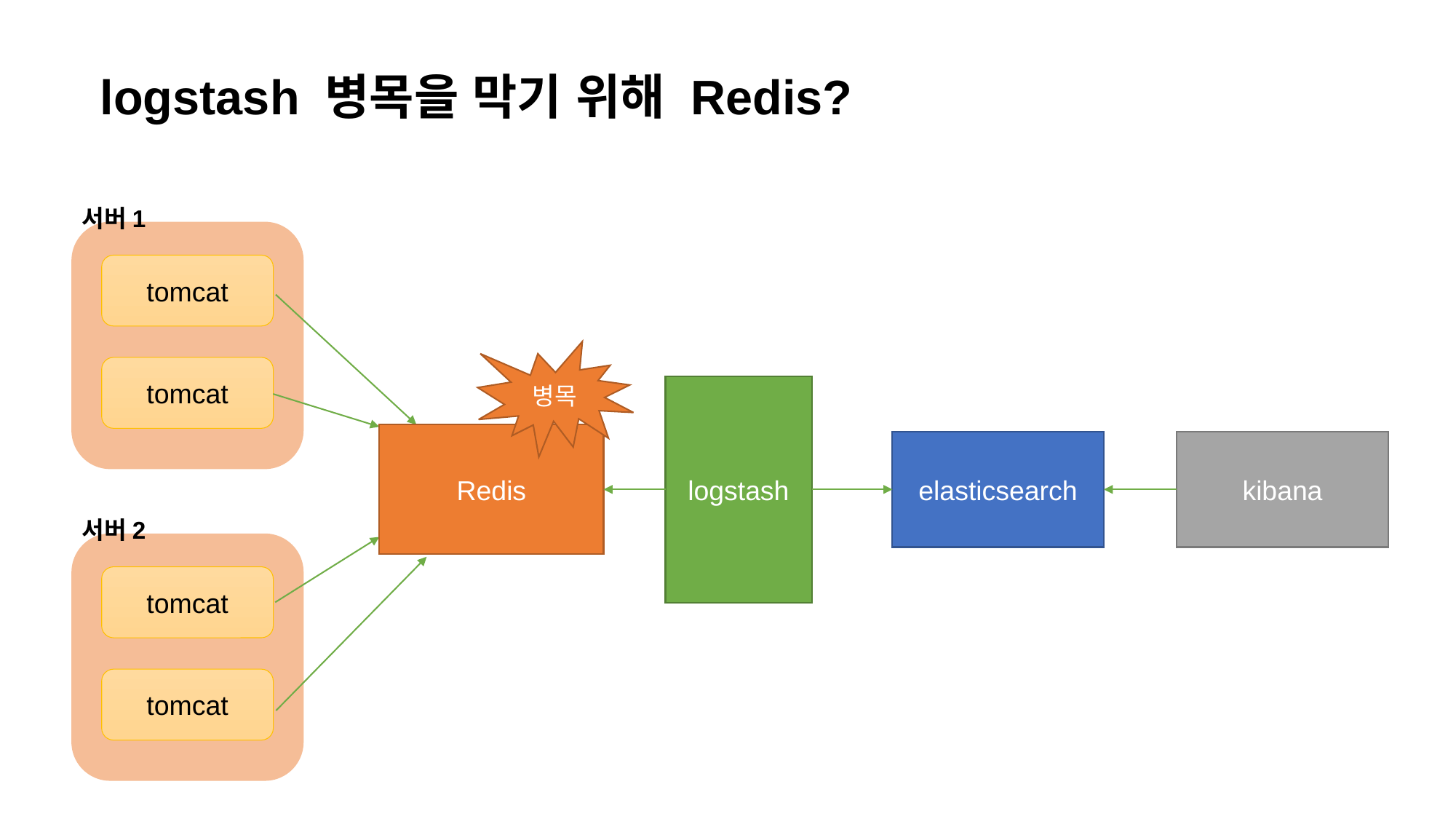

logstash 병목을 막기 위해 Redis?
서버1

tomcat
tomcat
서버2

tomcat
tomcat
병목
logstash
Redis
elasticsearch
kibana